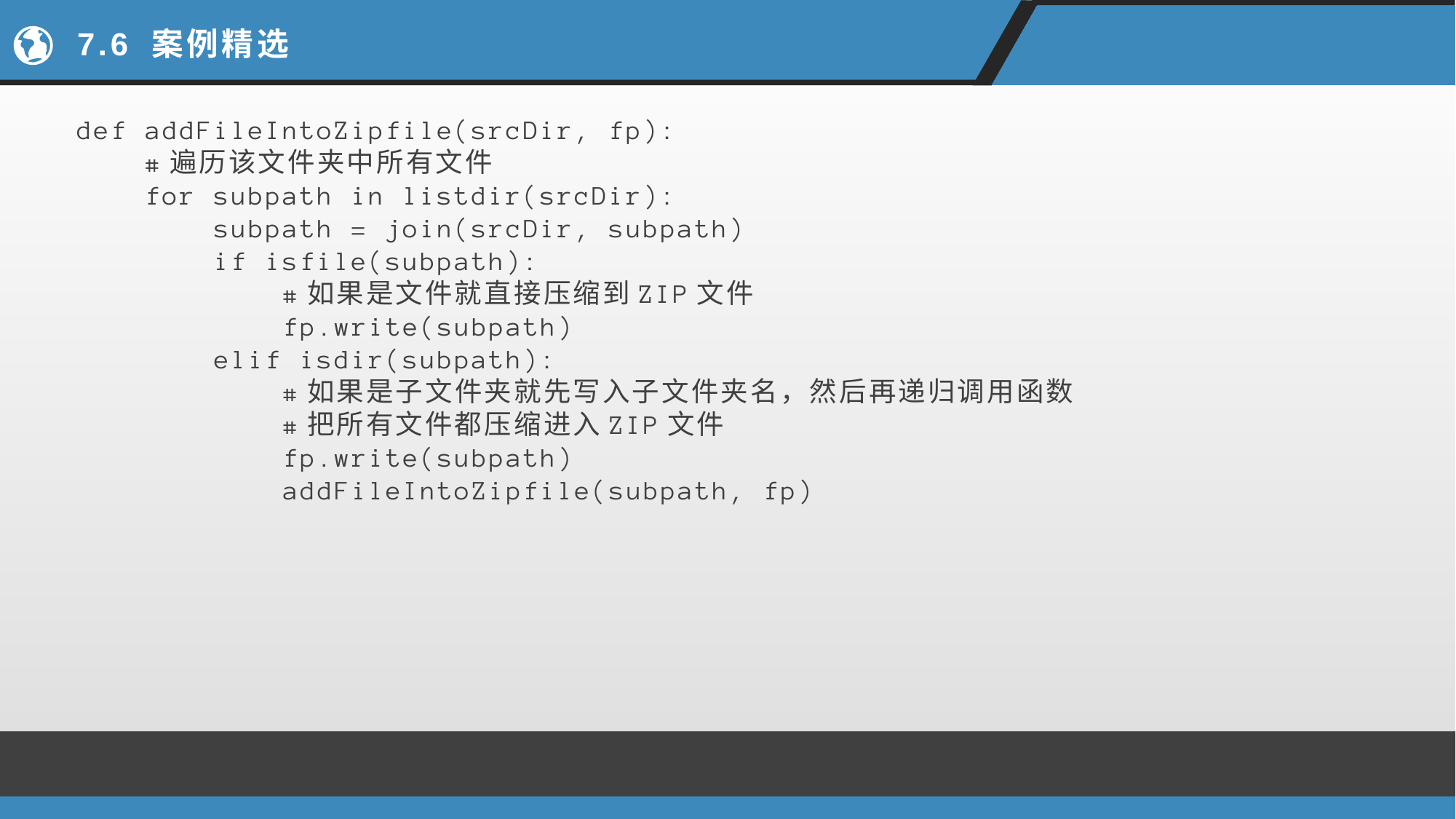

# 7.6 案例精选

def addFileIntoZipfile(srcDir, fp):
    #遍历该文件夹中所有文件
    for subpath in listdir(srcDir):
        subpath = join(srcDir, subpath)
        if isfile(subpath):
            #如果是文件就直接压缩到ZIP文件
            fp.write(subpath)
        elif isdir(subpath):
            #如果是子文件夹就先写入子文件夹名，然后再递归调用函数
            #把所有文件都压缩进入ZIP文件
            fp.write(subpath)
            addFileIntoZipfile(subpath, fp)